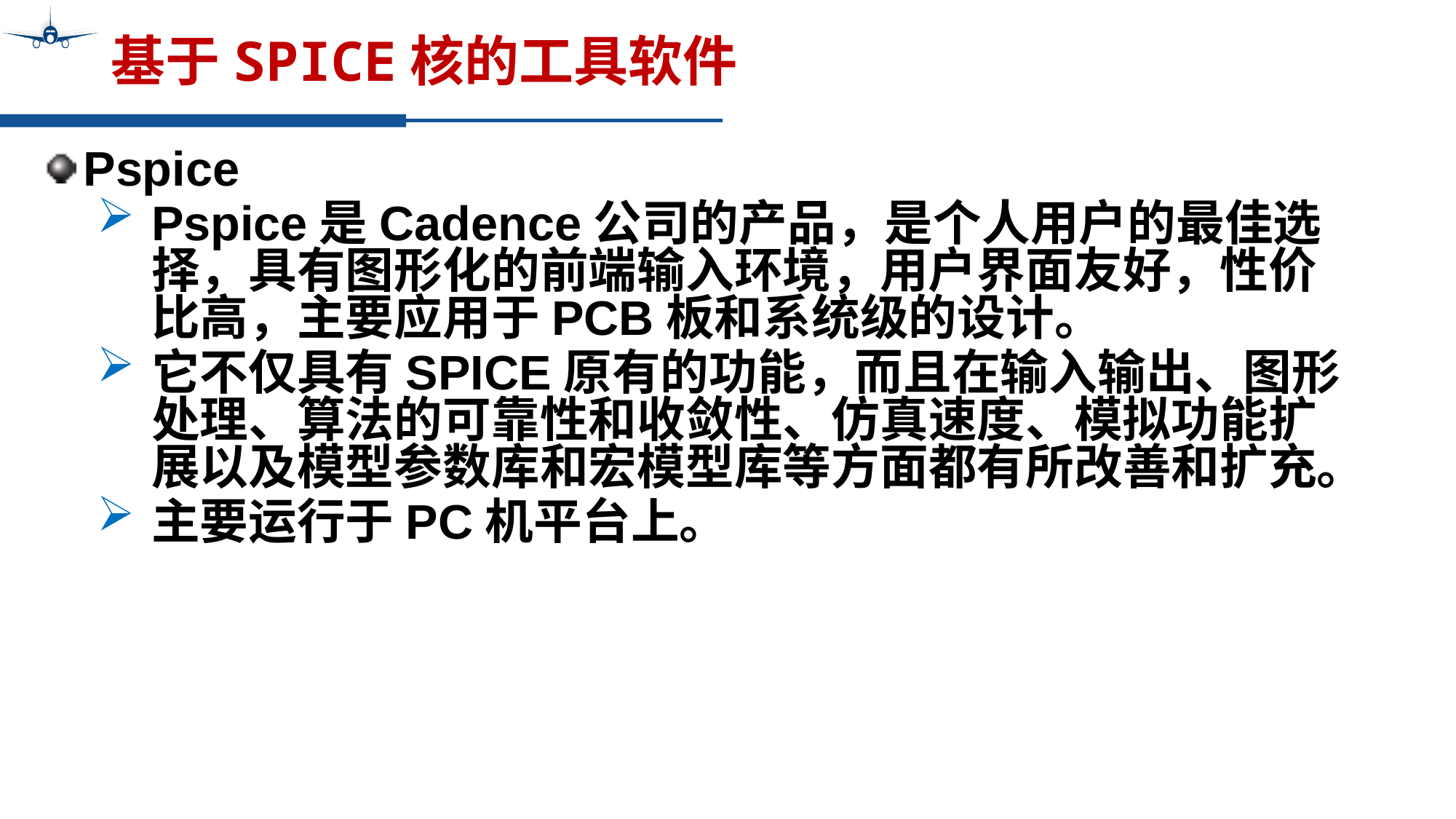

# 基于SPICE核的工具软件
Pspice
Pspice是Cadence公司的产品，是个人用户的最佳选择，具有图形化的前端输入环境，用户界面友好，性价比高，主要应用于PCB板和系统级的设计。
它不仅具有SPICE原有的功能，而且在输入输出、图形处理、算法的可靠性和收敛性、仿真速度、模拟功能扩展以及模型参数库和宏模型库等方面都有所改善和扩充。
主要运行于PC机平台上。